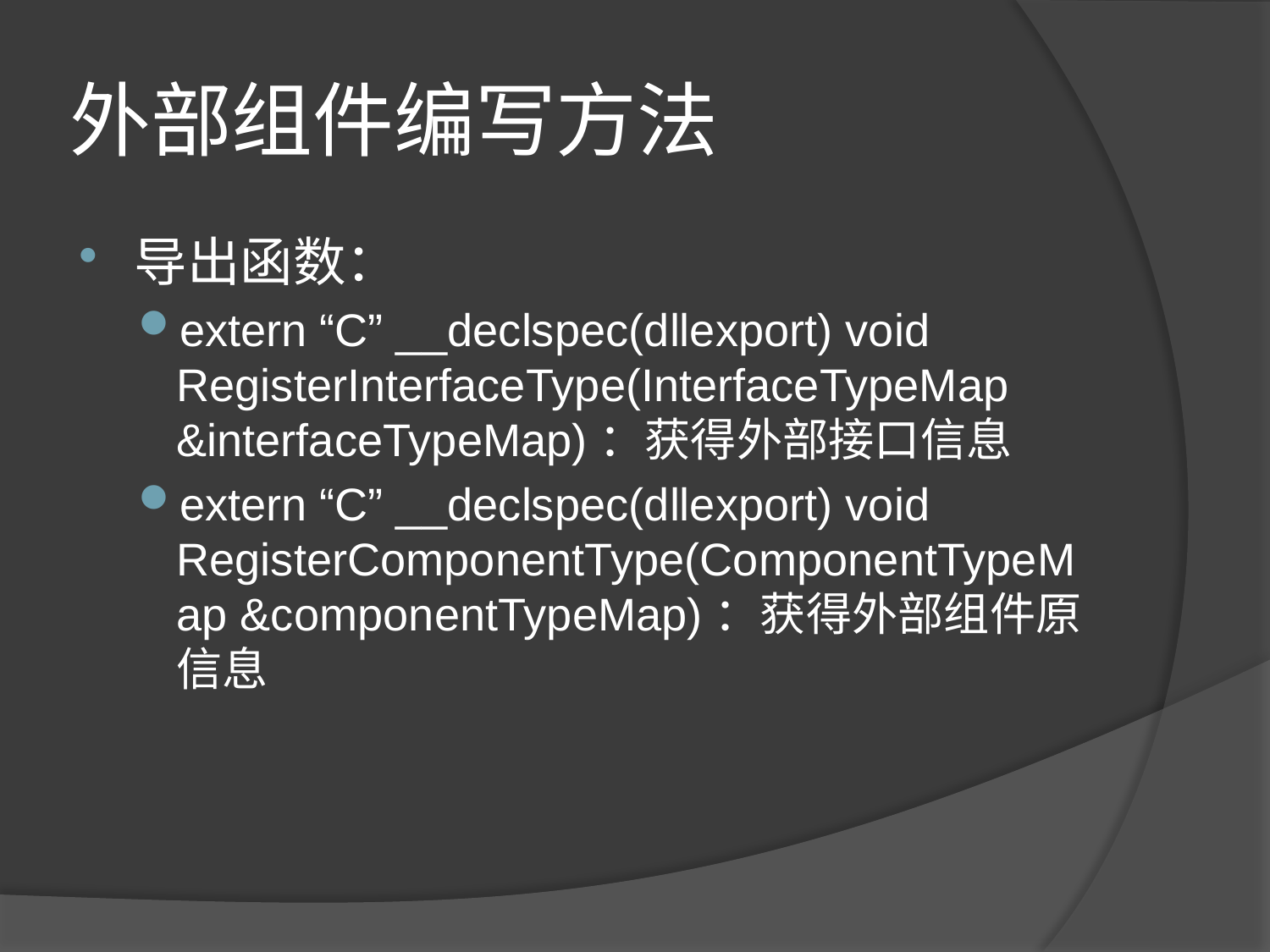

# 外部组件编写方法
导出函数：
extern “C” __declspec(dllexport) void RegisterInterfaceType(InterfaceTypeMap &interfaceTypeMap)：获得外部接口信息
extern “C” __declspec(dllexport) void RegisterComponentType(ComponentTypeMap &componentTypeMap)：获得外部组件原信息